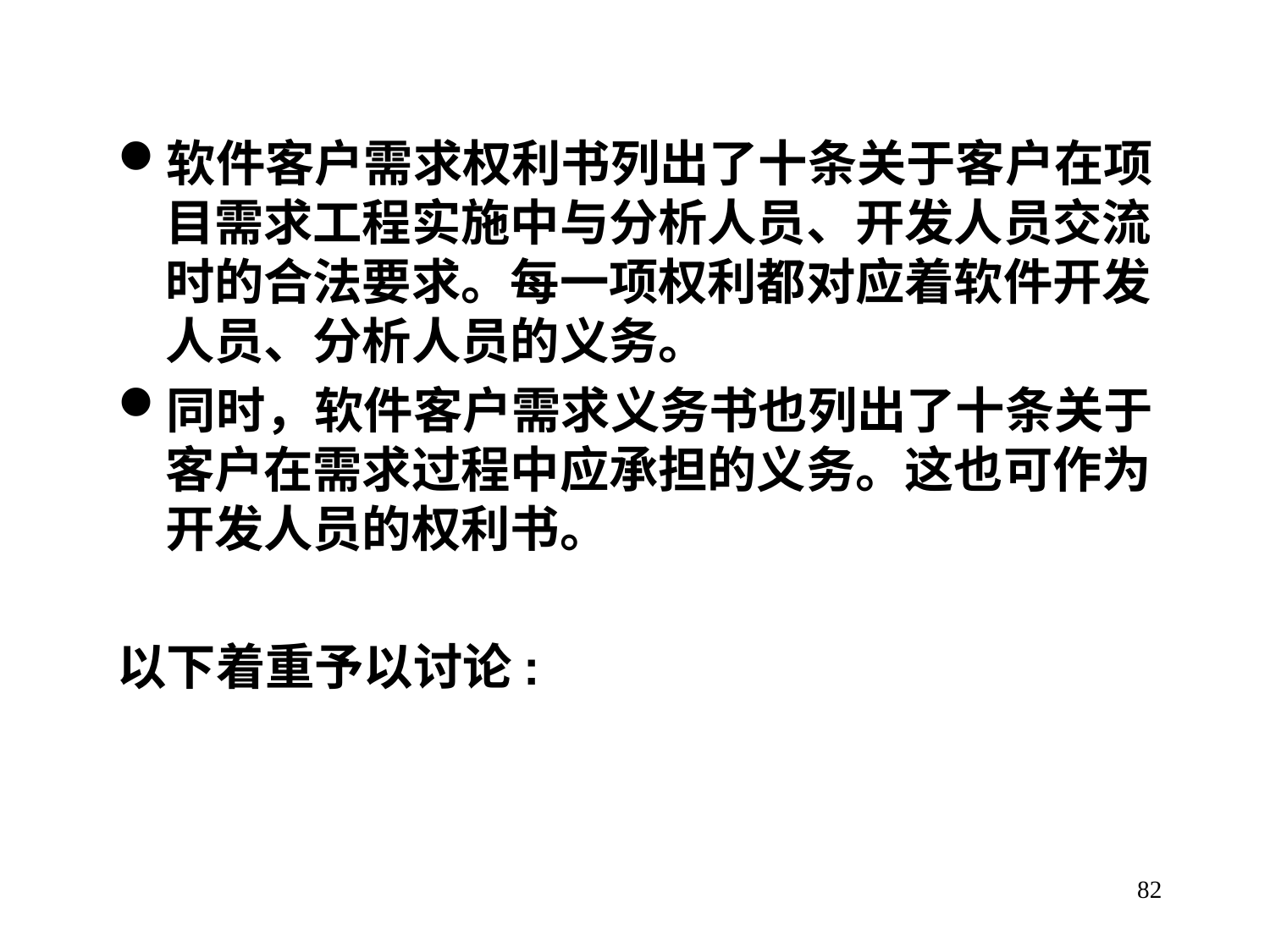

# 软件客户需求权利书列出了十条关于客户在项目需求工程实施中与分析人员、开发人员交流时的合法要求。每一项权利都对应着软件开发人员、分析人员的义务。
同时，软件客户需求义务书也列出了十条关于客户在需求过程中应承担的义务。这也可作为开发人员的权利书。

以下着重予以讨论:

82